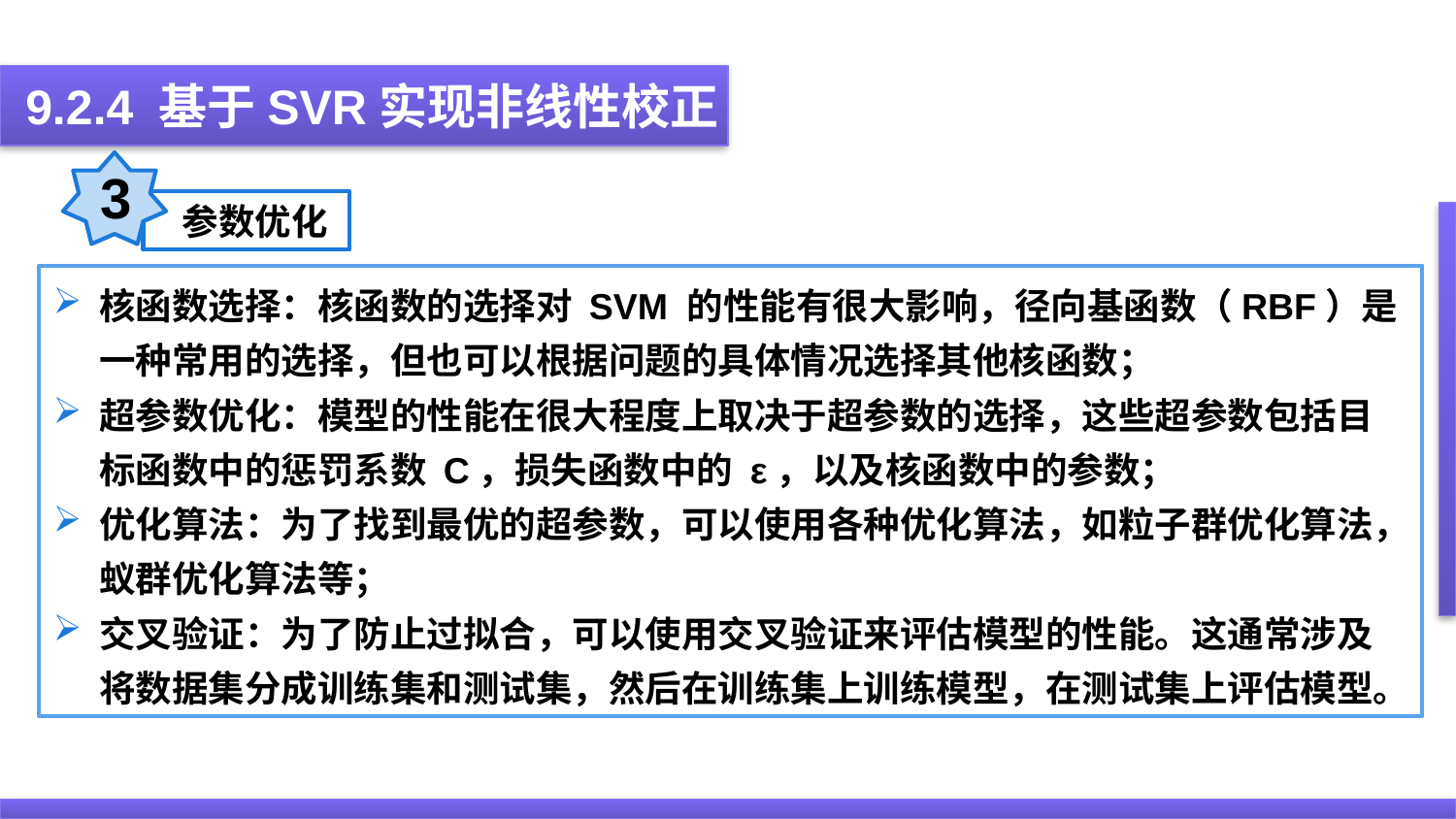

9.2.4 基于SVR实现非线性校正
3
 参数优化
核函数选择：核函数的选择对 SVM 的性能有很大影响，径向基函数（RBF）是一种常用的选择，但也可以根据问题的具体情况选择其他核函数；
超参数优化：模型的性能在很大程度上取决于超参数的选择，这些超参数包括目标函数中的惩罚系数 C，损失函数中的 ε，以及核函数中的参数；
优化算法：为了找到最优的超参数，可以使用各种优化算法，如粒子群优化算法，蚁群优化算法等；
交叉验证：为了防止过拟合，可以使用交叉验证来评估模型的性能。这通常涉及将数据集分成训练集和测试集，然后在训练集上训练模型，在测试集上评估模型。